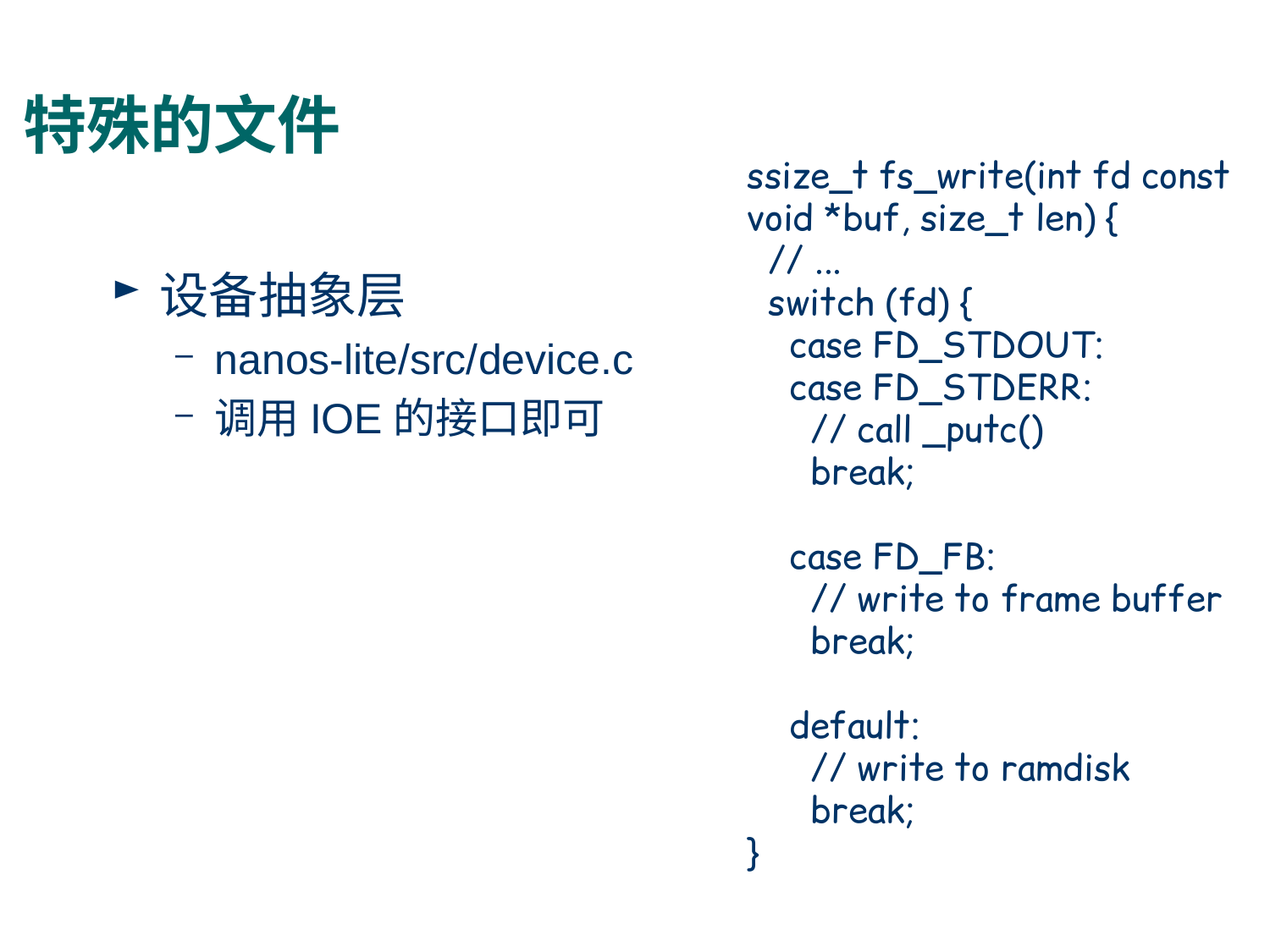

# 特殊的文件
ssize_t fs_write(int fd const void *buf, size_t len) {
  // ...
  switch (fd) {
    case FD_STDOUT:
    case FD_STDERR:
      // call _putc()
      break;
    case FD_FB:
      // write to frame buffer
      break;
    default:
      // write to ramdisk
      break;
}
设备抽象层
nanos-lite/src/device.c
调用IOE的接口即可